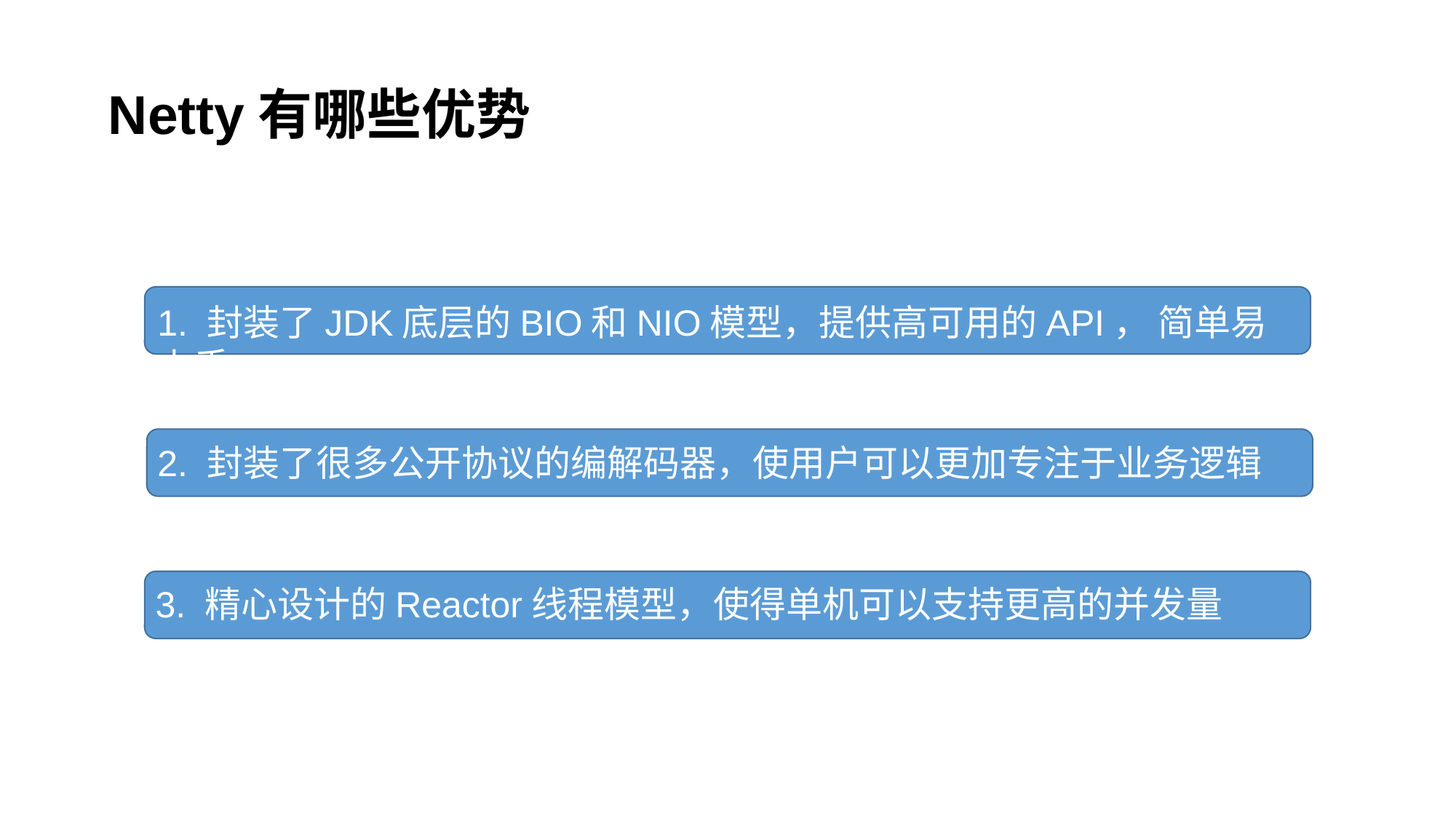

Netty有哪些优势

1. 封装了JDK底层的BIO和NIO模型，提供高可用的API， 简单易上手

2. 封装了很多公开协议的编解码器，使用户可以更加专注于业务逻辑

3. 精心设计的Reactor线程模型，使得单机可以支持更高的并发量